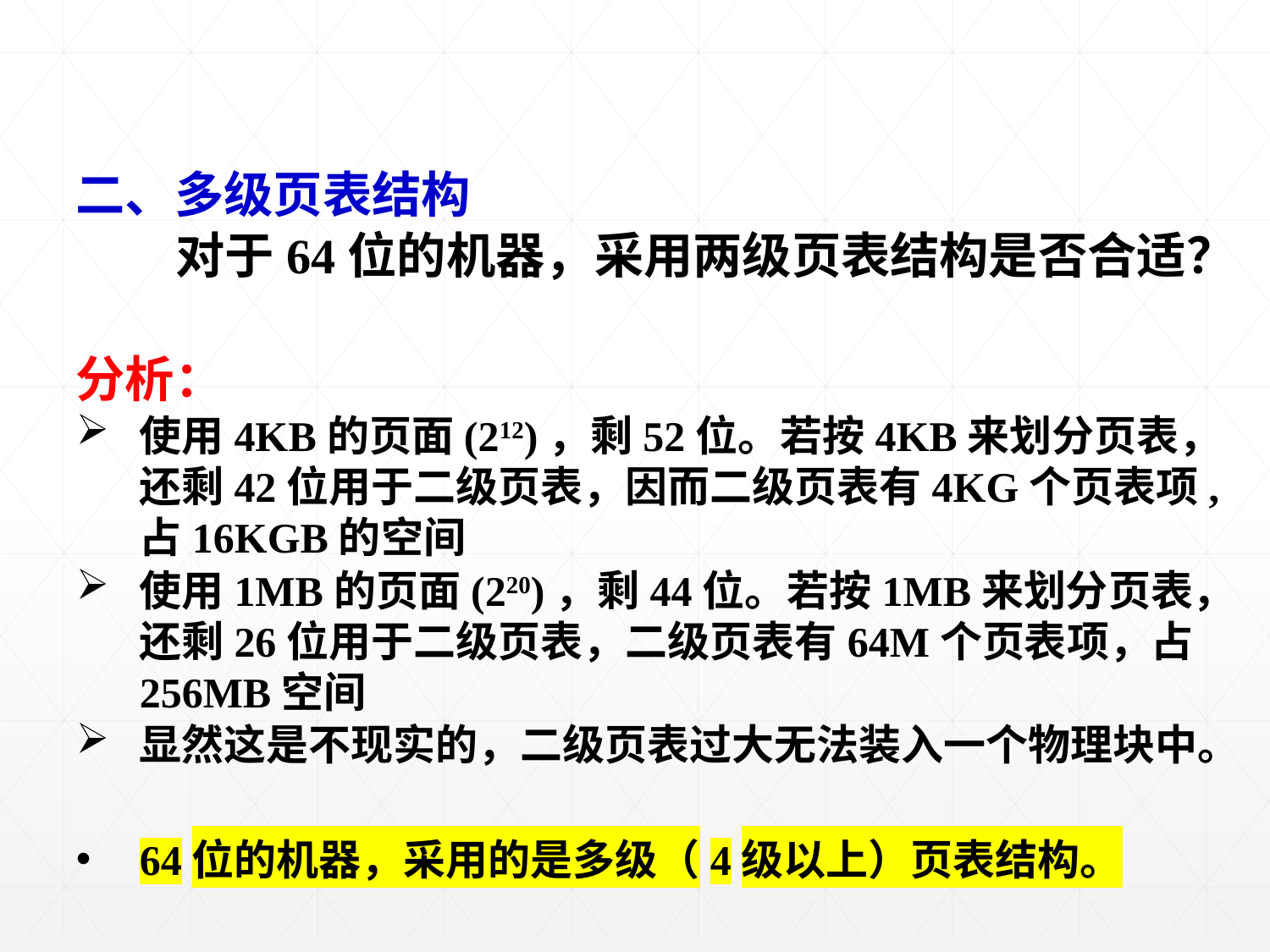

二、多级页表结构
        对于64位的机器，采用两级页表结构是否合适？

分析：
使用4KB的页面(212)，剩52位。若按4KB来划分页表，还剩42位用于二级页表，因而二级页表有4KG个页表项,占16KGB的空间
使用1MB的页面(220)，剩44位。若按1MB来划分页表，还剩26位用于二级页表，二级页表有64M个页表项，占256MB空间
显然这是不现实的，二级页表过大无法装入一个物理块中。

64位的机器，采用的是多级（4级以上）页表结构。